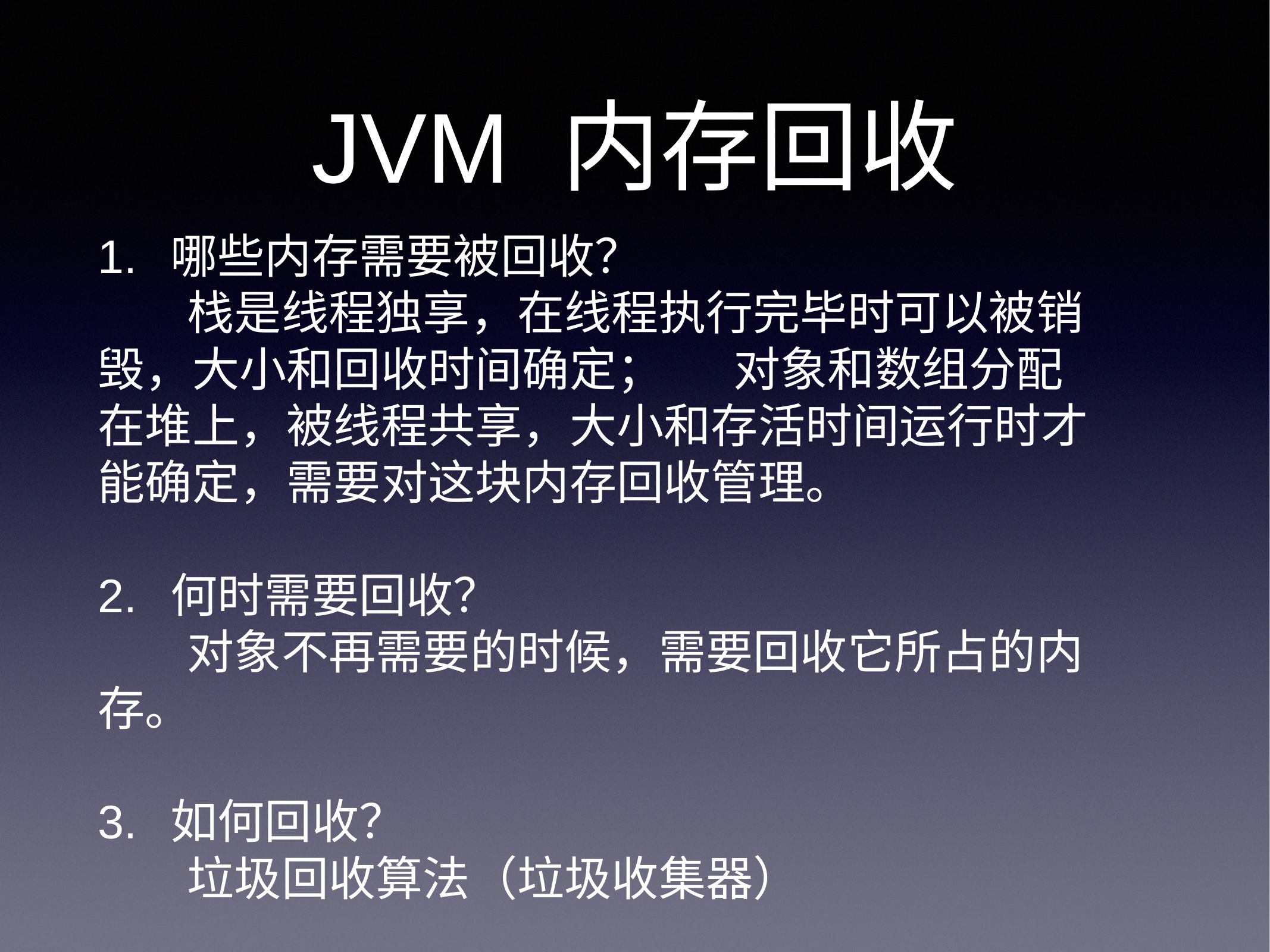

# JVM 内存回收
哪些内存需要被回收？
	栈是线程独享，在线程执行完毕时可以被销毁，大小和回收时间确定；	 对象和数组分配在堆上，被线程共享，大小和存活时间运行时才能确定，需要对这块内存回收管理。

何时需要回收？
	对象不再需要的时候，需要回收它所占的内存。

如何回收？
	垃圾回收算法（垃圾收集器）